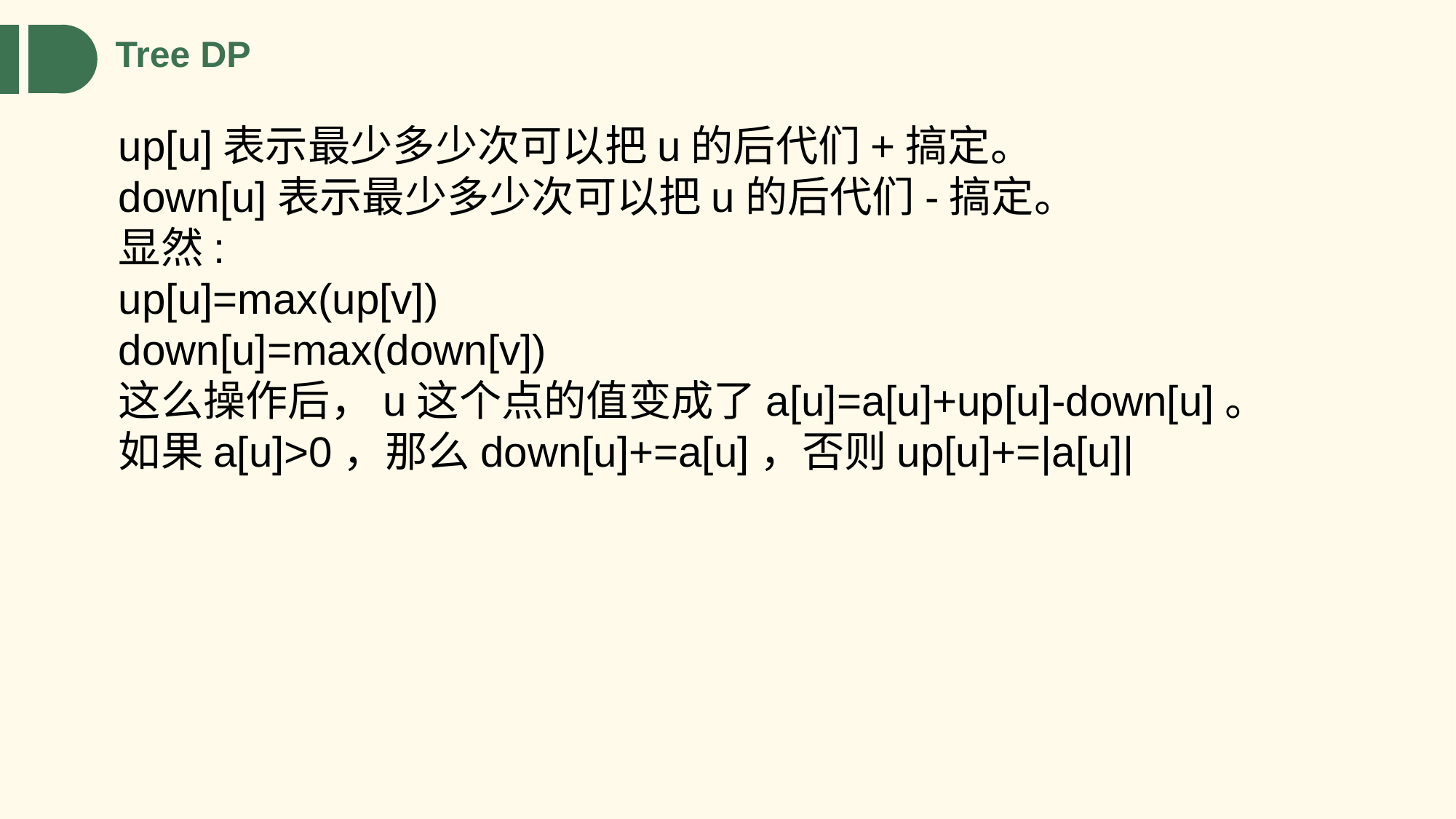

Tree DP
up[u]表示最少多少次可以把u的后代们+搞定。
down[u]表示最少多少次可以把u的后代们-搞定。
显然:
up[u]=max(up[v])
down[u]=max(down[v])
这么操作后，u这个点的值变成了a[u]=a[u]+up[u]-down[u]。
如果a[u]>0，那么down[u]+=a[u]，否则up[u]+=|a[u]|